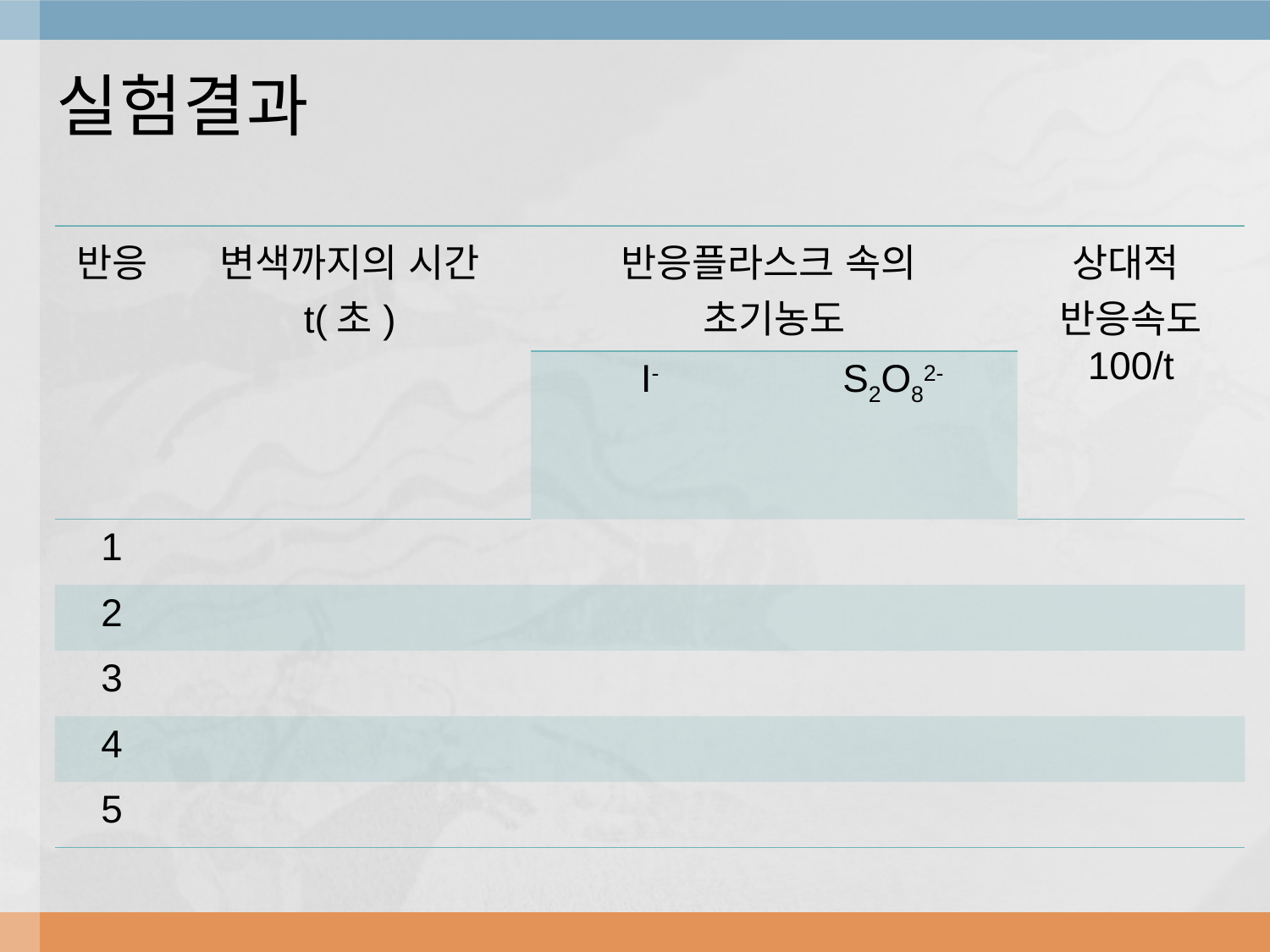

# 실험결과
| 반응 | 변색까지의 시간 t(초) | 반응플라스크 속의 초기농도 |  | 상대적 반응속도 100/t |
| --- | --- | --- | --- | --- |
|  |  | I- | S2O82- |  |
| 1 |  |  |  |  |
| 2 |  |  |  |  |
| 3 |  |  |  |  |
| 4 |  |  |  |  |
| 5 |  |  |  |  |